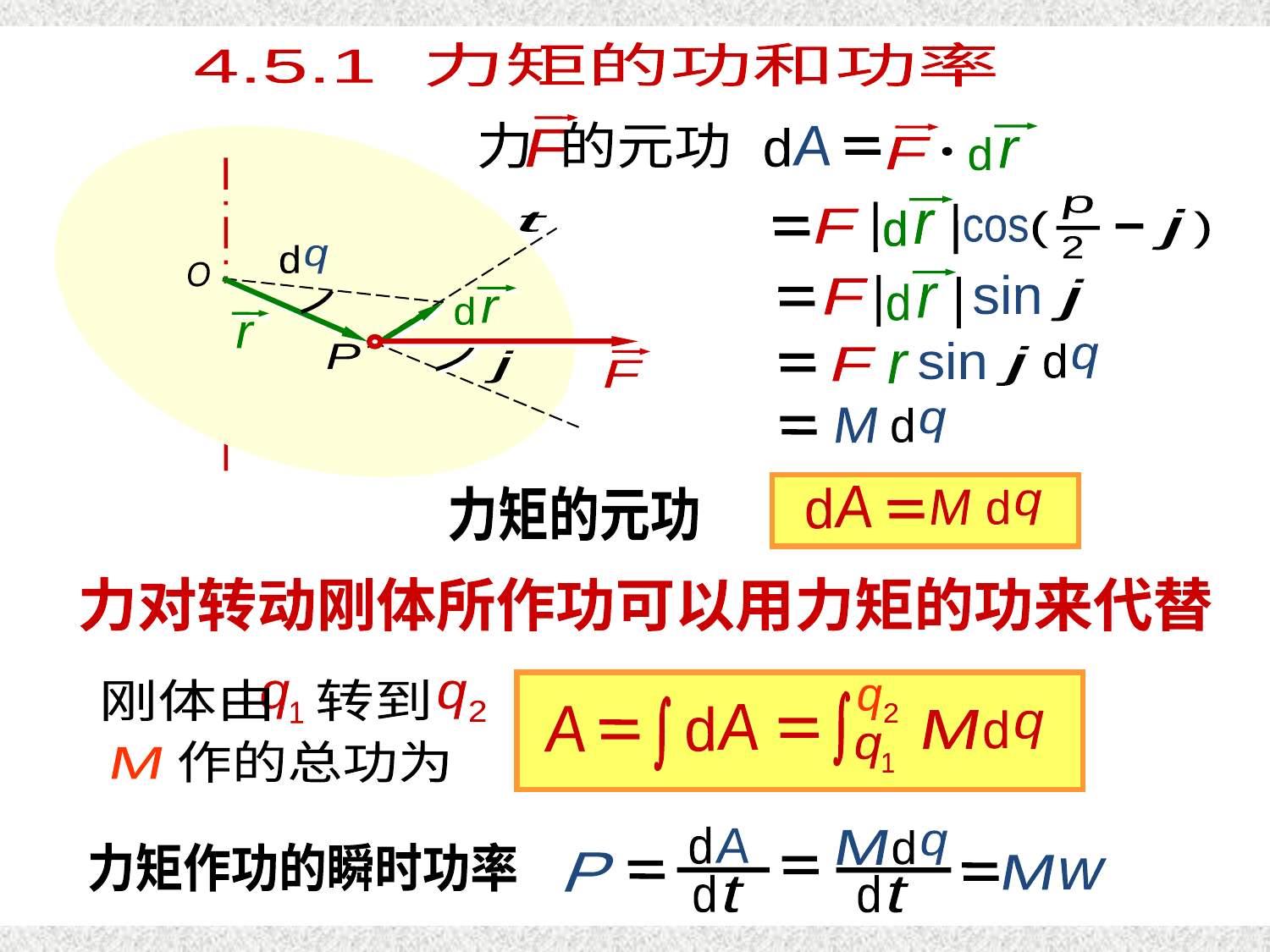

力矩的功
4.5.1  力矩的功和功率

F
力  的元功
A
d

r
d

F

τ

d
θ
O

r
d

r

P
ϕ

F
π

2

r
d

r
d

F
ϕ
(
)
cos

r
d

sin
ϕ
F

sin
ϕ
d
θ
F
r

M
d
θ

A
d
M
d
θ

力矩的元功
力对转动刚体所作功可以用力矩的功来代替

刚体由   转到
θ
1
θ
2
作的总功为
M
θ
2

A
d
A
M
d
θ

θ
1
d
A
M
d
θ
P
M
ω

d
t
d
t
力矩作功的瞬时功率